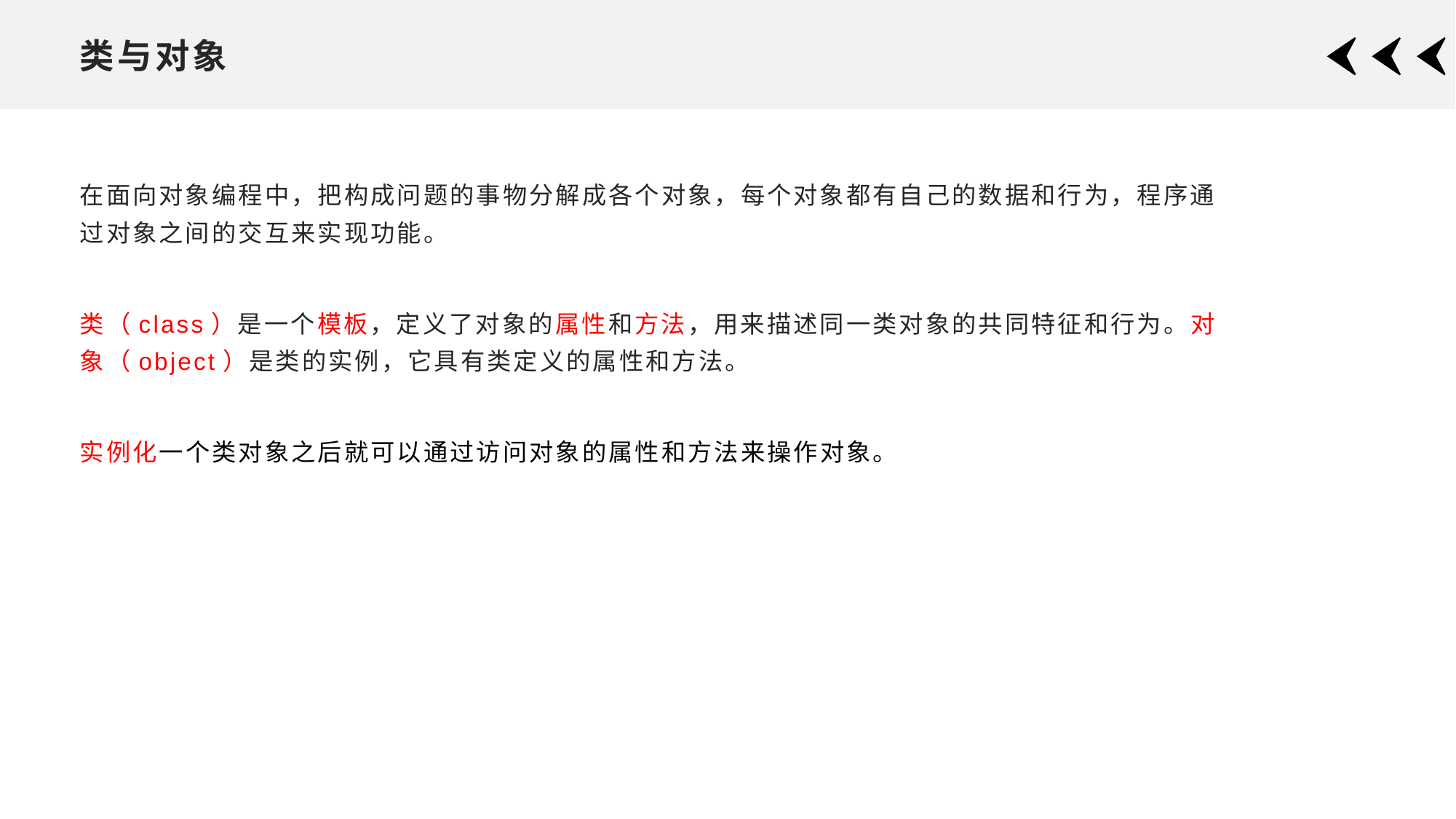

# 类与对象
在面向对象编程中，把构成问题的事物分解成各个对象，每个对象都有自己的数据和行为，程序通过对象之间的交互来实现功能。
类（class）是一个模板，定义了对象的属性和方法，用来描述同一类对象的共同特征和行为。对象（object）是类的实例，它具有类定义的属性和方法。
实例化一个类对象之后就可以通过访问对象的属性和方法来操作对象。